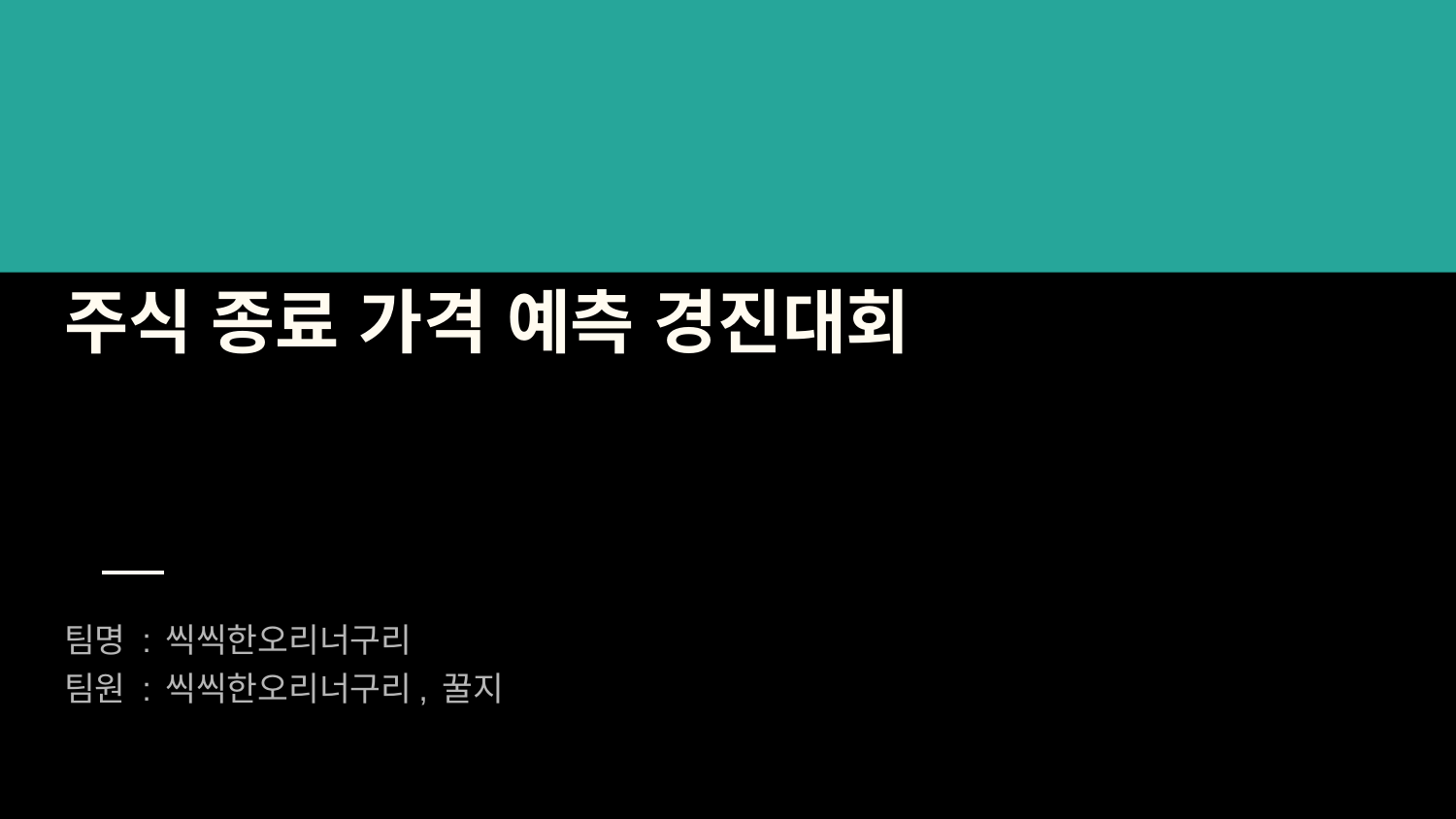

# 주식 종료 가격 예측 경진대회
팀명 : 씩씩한오리너구리
팀원 : 씩씩한오리너구리, 꿀지